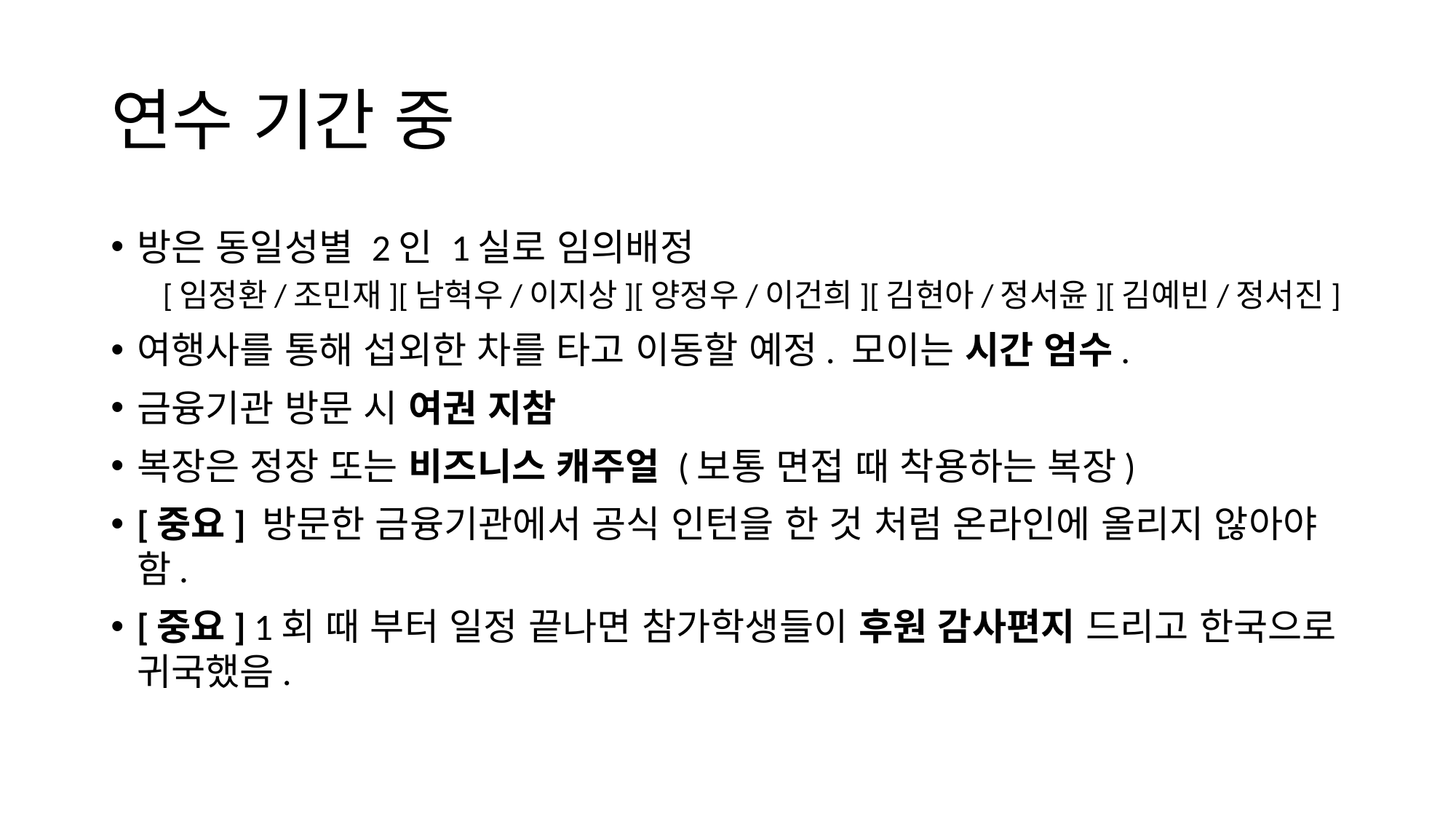

# 연수 기간 중
방은 동일성별 2인 1실로 임의배정
[임정환/조민재][남혁우/이지상][양정우/이건희][김현아/정서윤][김예빈/정서진]
여행사를 통해 섭외한 차를 타고 이동할 예정. 모이는 시간 엄수.
금융기관 방문 시 여권 지참
복장은 정장 또는 비즈니스 캐주얼 (보통 면접 때 착용하는 복장)
[중요] 방문한 금융기관에서 공식 인턴을 한 것 처럼 온라인에 올리지 않아야 함.
[중요] 1회 때 부터 일정 끝나면 참가학생들이 후원 감사편지 드리고 한국으로 귀국했음.